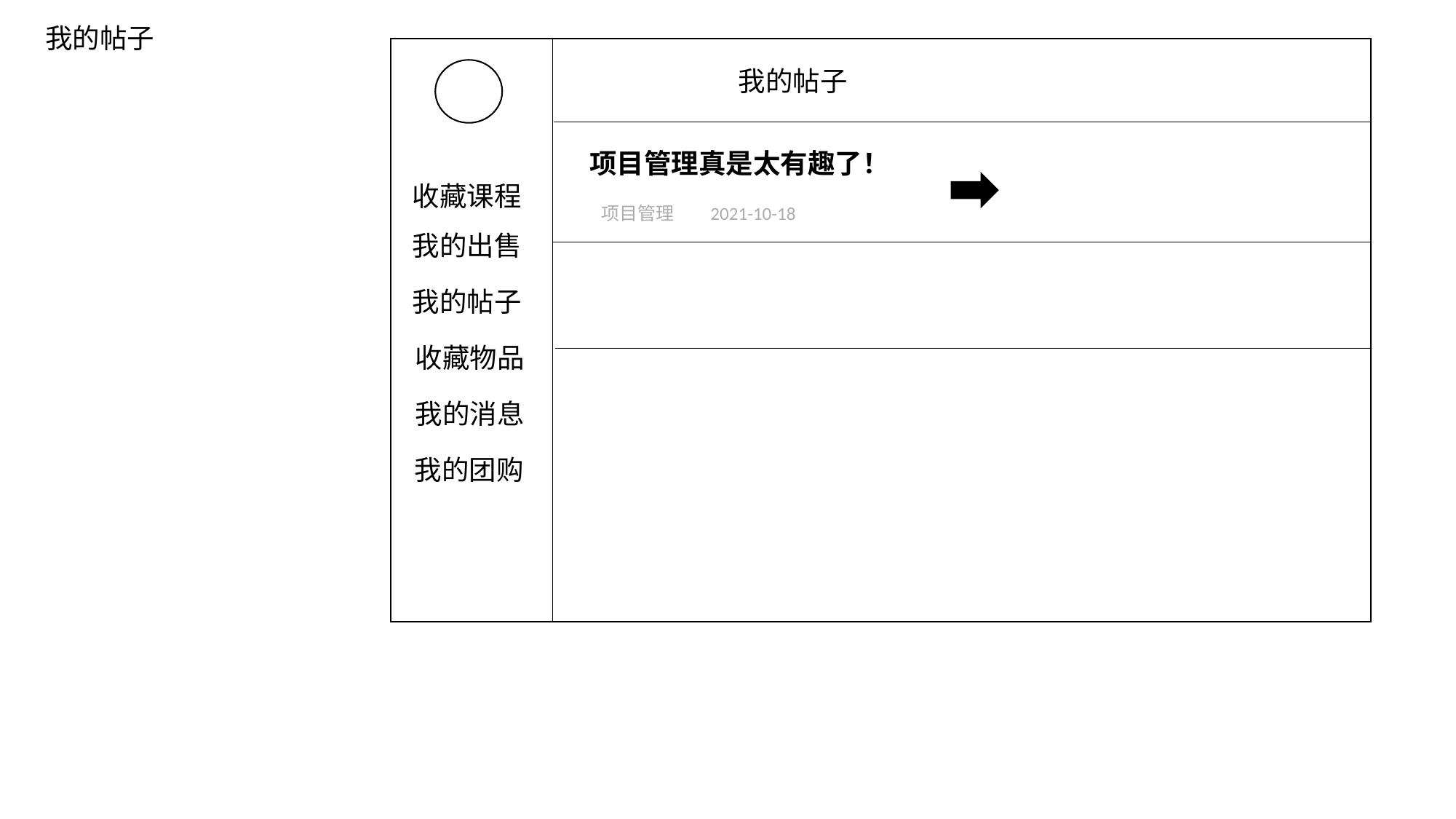

我的帖子

我的帖子

收藏课程
我的出售
我的帖子
收藏物品
我的消息
我的团购
项目管理真是太有趣了！

项目管理	2021-10-18